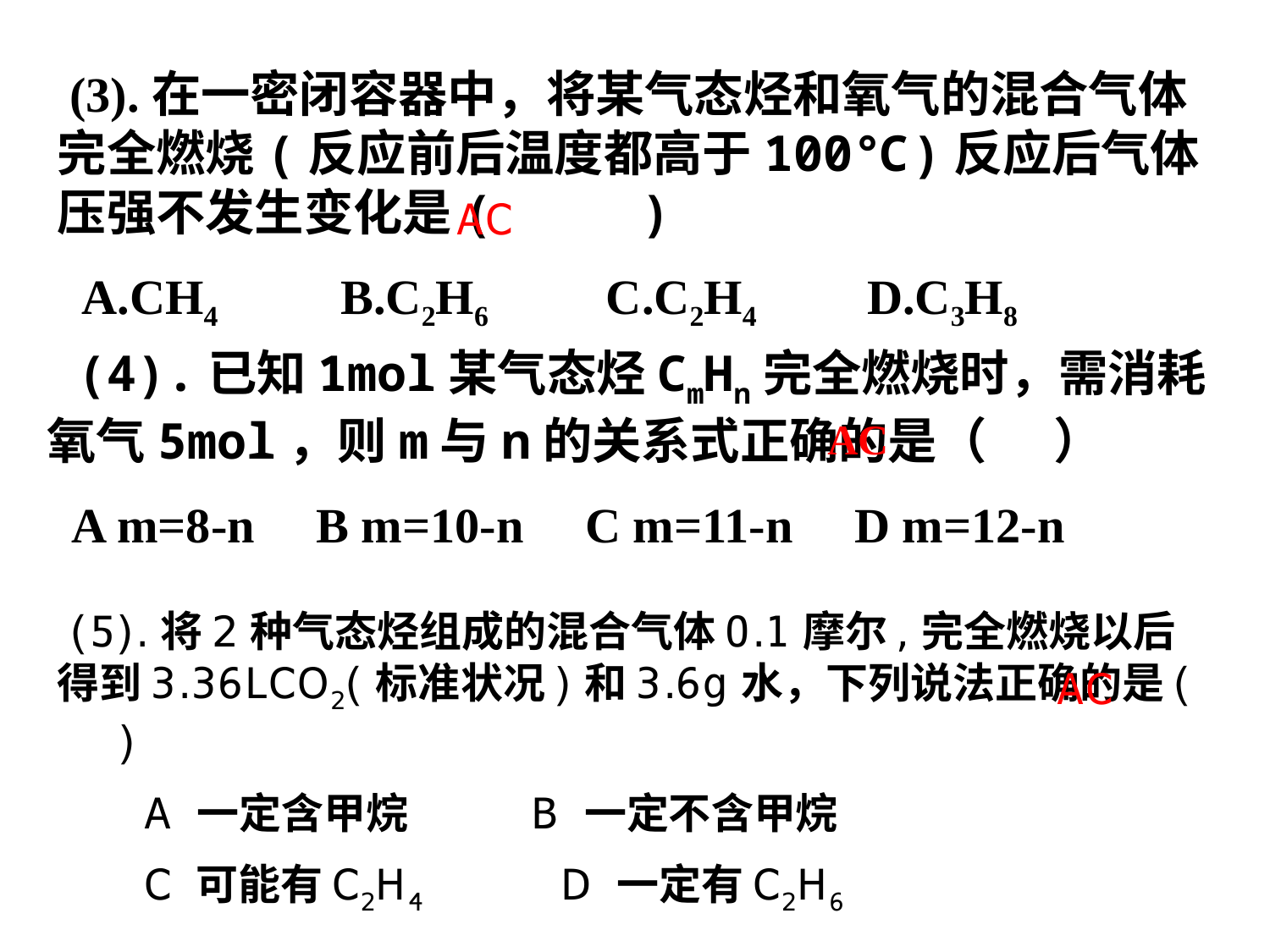

(3).在一密闭容器中，将某气态烃和氧气的混合气体完全燃烧(反应前后温度都高于100℃)反应后气体压强不发生变化是(     )
  A.CH4          B.C2H6          C.C2H4         D.C3H8
AC
 (4).已知1mol某气态烃CmHn完全燃烧时，需消耗氧气5mol，则m与n的关系式正确的是（      ）
  A m=8-n     B m=10-n     C m=11-n     D m=12-n
AC
 (5).将2种气态烃组成的混合气体0.1摩尔,完全燃烧以后得到3.36LCO2(标准状况)和3.6g水，下列说法正确的是(      )
       A 一定含甲烷            B 一定不含甲烷
       C 可能有C2H4           D 一定有C2H6
AC